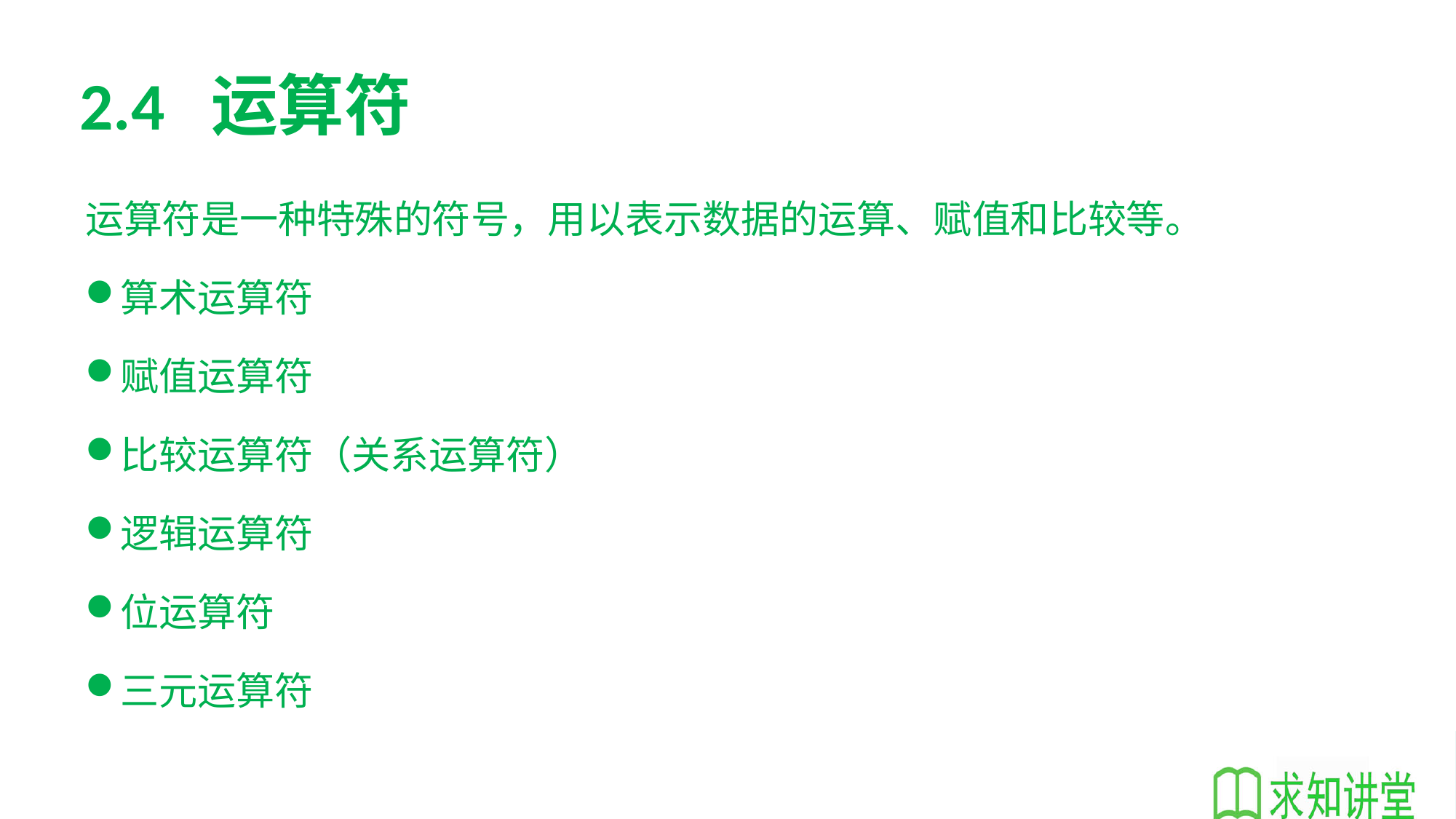

# 2.4  运算符
运算符是一种特殊的符号，用以表示数据的运算、赋值和比较等。
算术运算符
赋值运算符
比较运算符（关系运算符）
逻辑运算符
位运算符
三元运算符